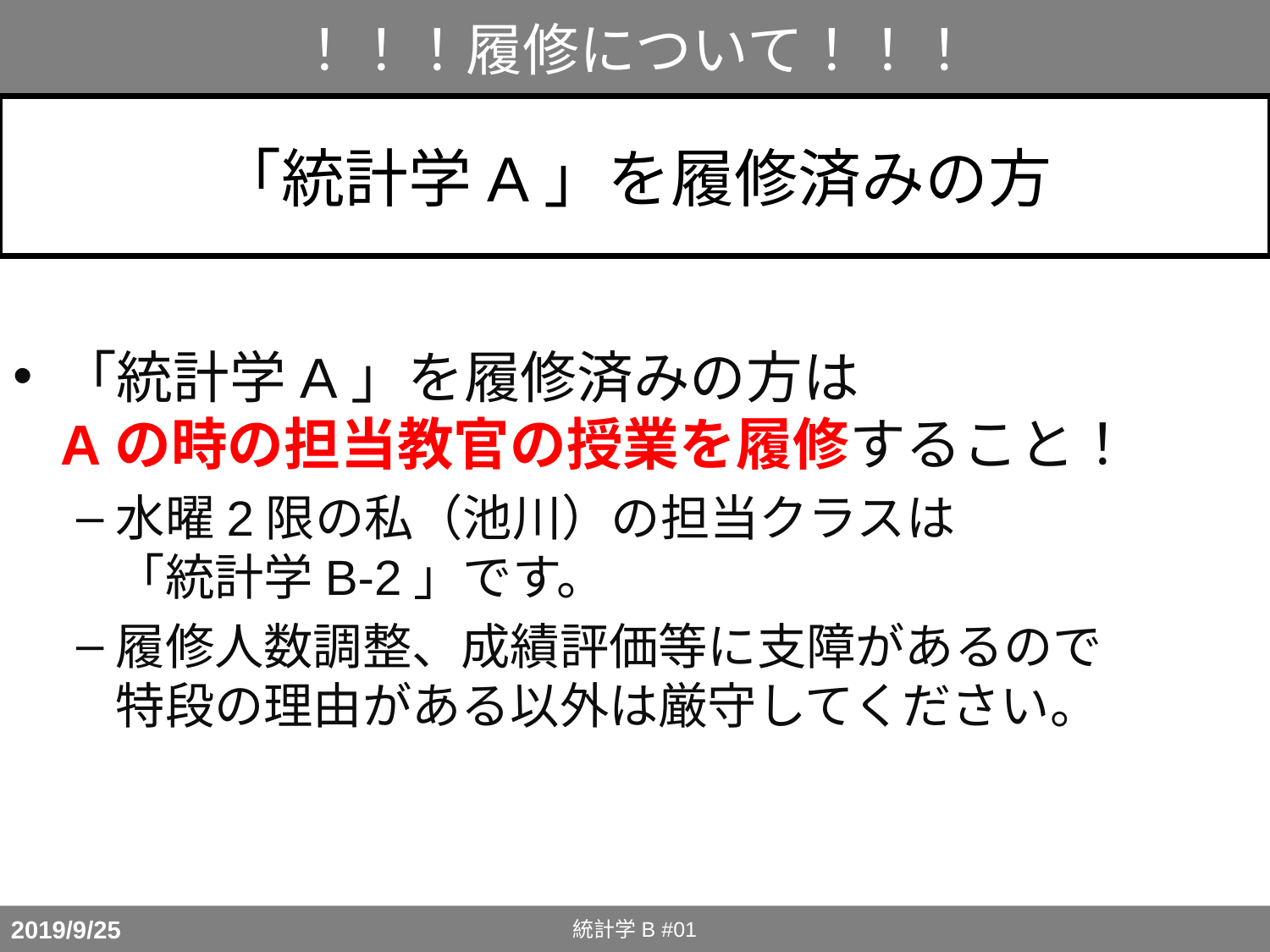

# ！！！履修について！！！
「統計学A」を履修済みの方

「統計学A」を履修済みの方は
Aの時の担当教官の授業を履修すること！
水曜2限の私（池川）の担当クラスは
「統計学B-2」です。
履修人数調整、成績評価等に支障があるので
特段の理由がある以外は厳守してください。
統計学B #01
2019/9/25